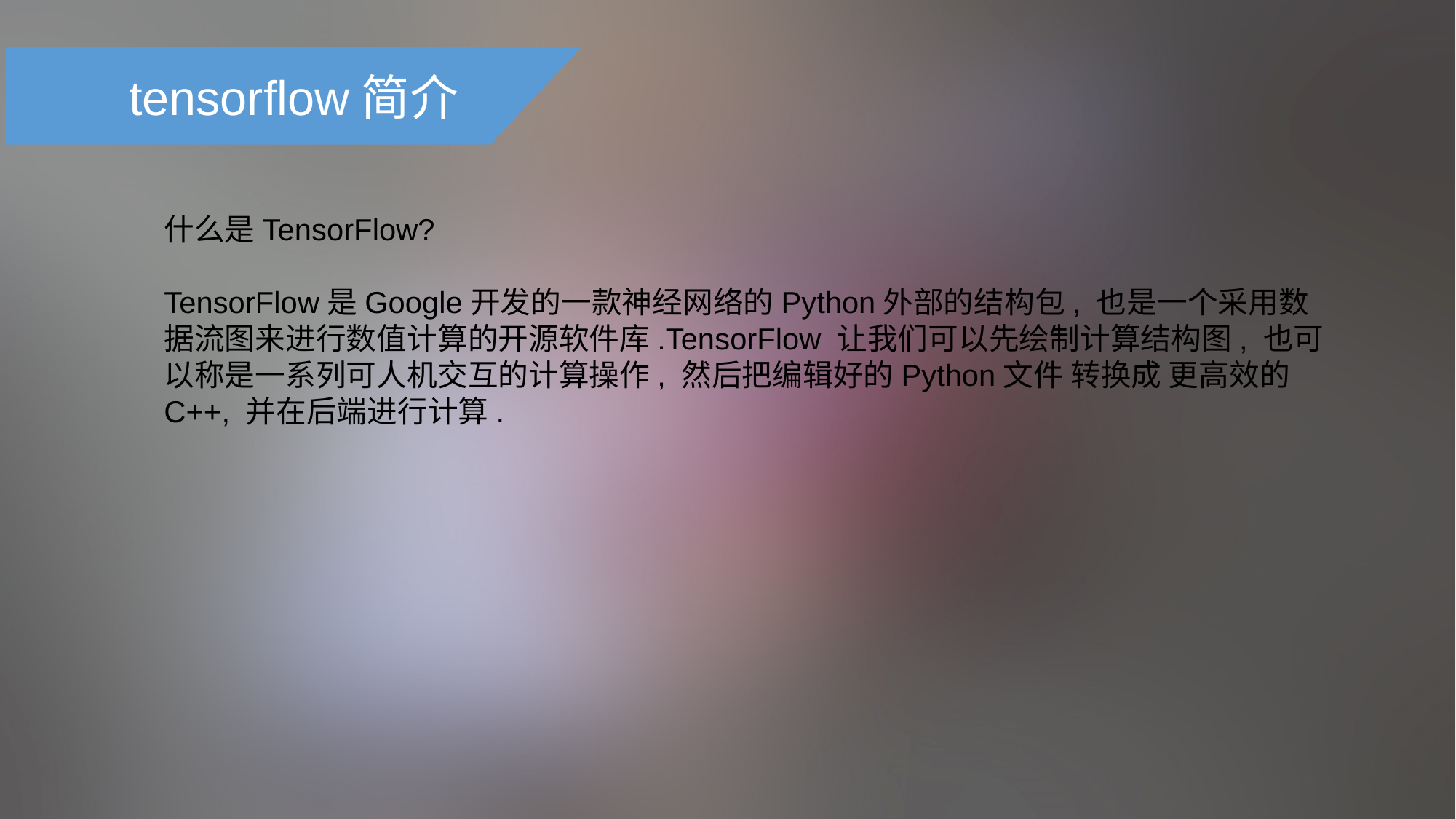

tensorflow简介
什么是TensorFlow?

TensorFlow是Google开发的一款神经网络的Python外部的结构包, 也是一个采用数据流图来进行数值计算的开源软件库.TensorFlow 让我们可以先绘制计算结构图, 也可以称是一系列可人机交互的计算操作, 然后把编辑好的Python文件 转换成 更高效的C++, 并在后端进行计算.